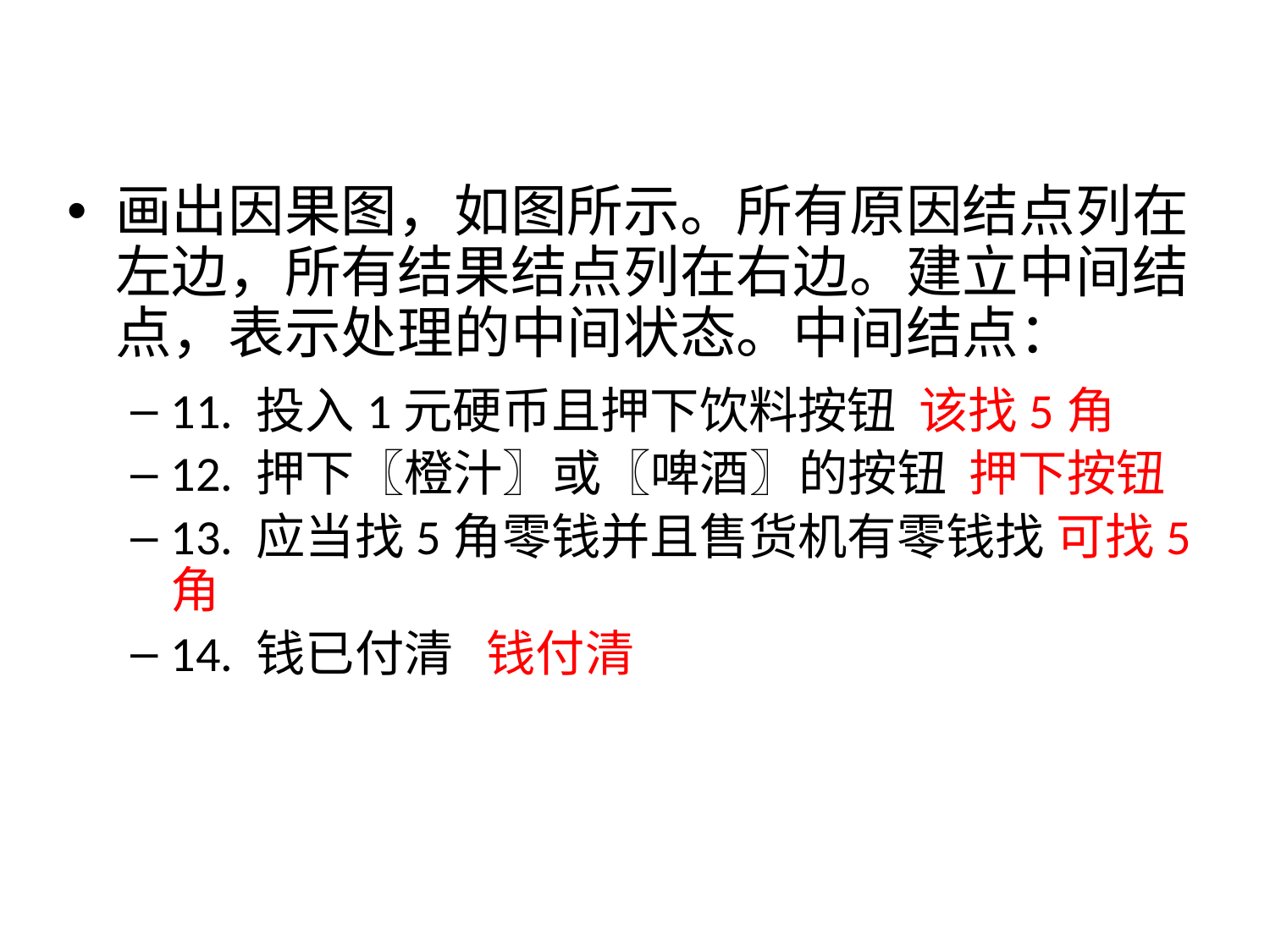

画出因果图，如图所示。所有原因结点列在左边，所有结果结点列在右边。建立中间结点，表示处理的中间状态。中间结点：
11. 投入1元硬币且押下饮料按钮  该找5角
12. 押下〖橙汁〗或〖啤酒〗的按钮  押下按钮
13. 应当找5角零钱并且售货机有零钱找 可找5角
14. 钱已付清   钱付清